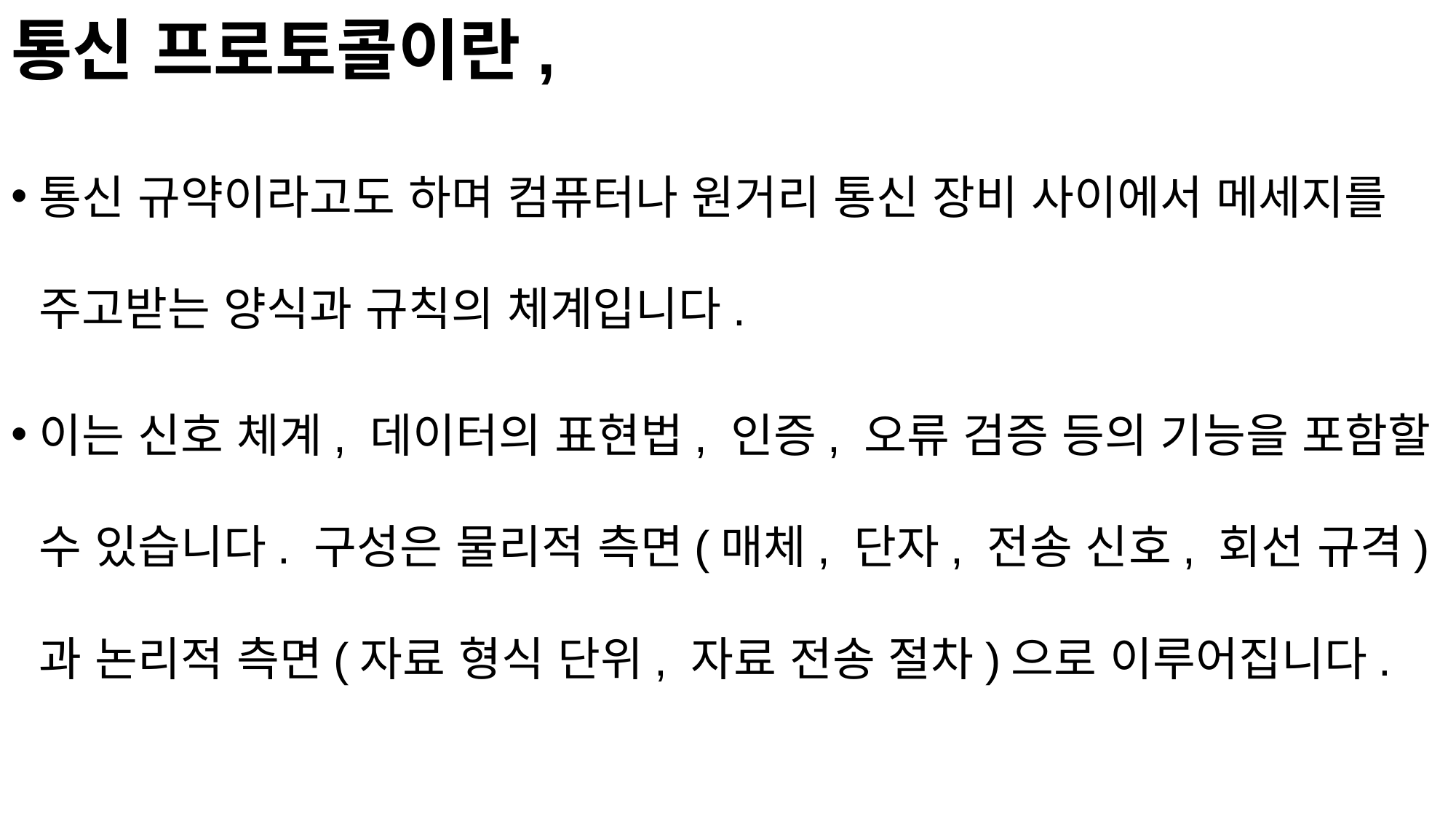

# 통신 프로토콜이란,
통신 규약이라고도 하며 컴퓨터나 원거리 통신 장비 사이에서 메세지를 주고받는 양식과 규칙의 체계입니다.
이는 신호 체계, 데이터의 표현법, 인증, 오류 검증 등의 기능을 포함할 수 있습니다. 구성은 물리적 측면(매체, 단자, 전송 신호, 회선 규격)과 논리적 측면(자료 형식 단위, 자료 전송 절차)으로 이루어집니다.